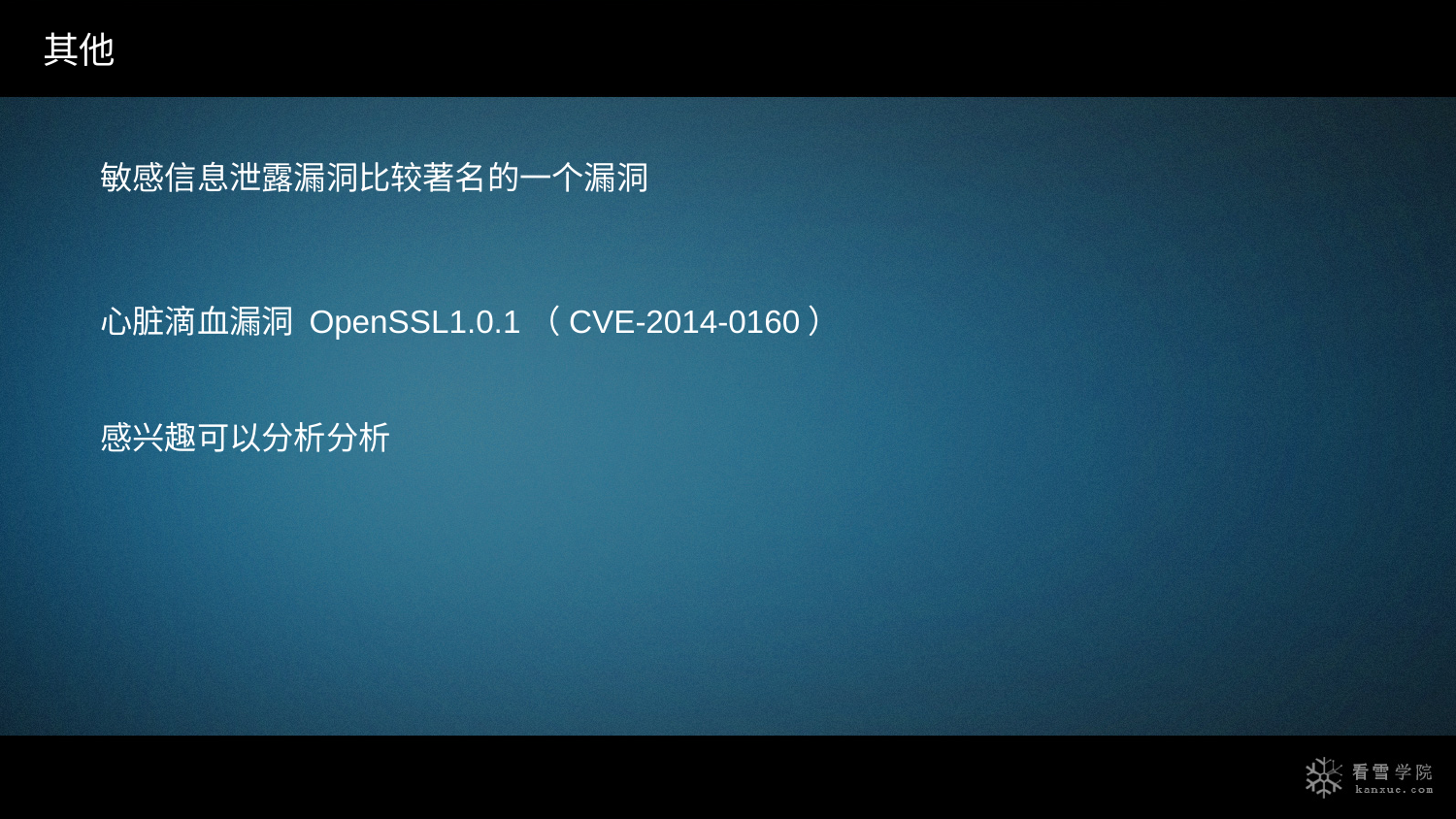

其他
敏感信息泄露漏洞比较著名的一个漏洞

心脏滴血漏洞 OpenSSL1.0.1（CVE-2014-0160）

感兴趣可以分析分析